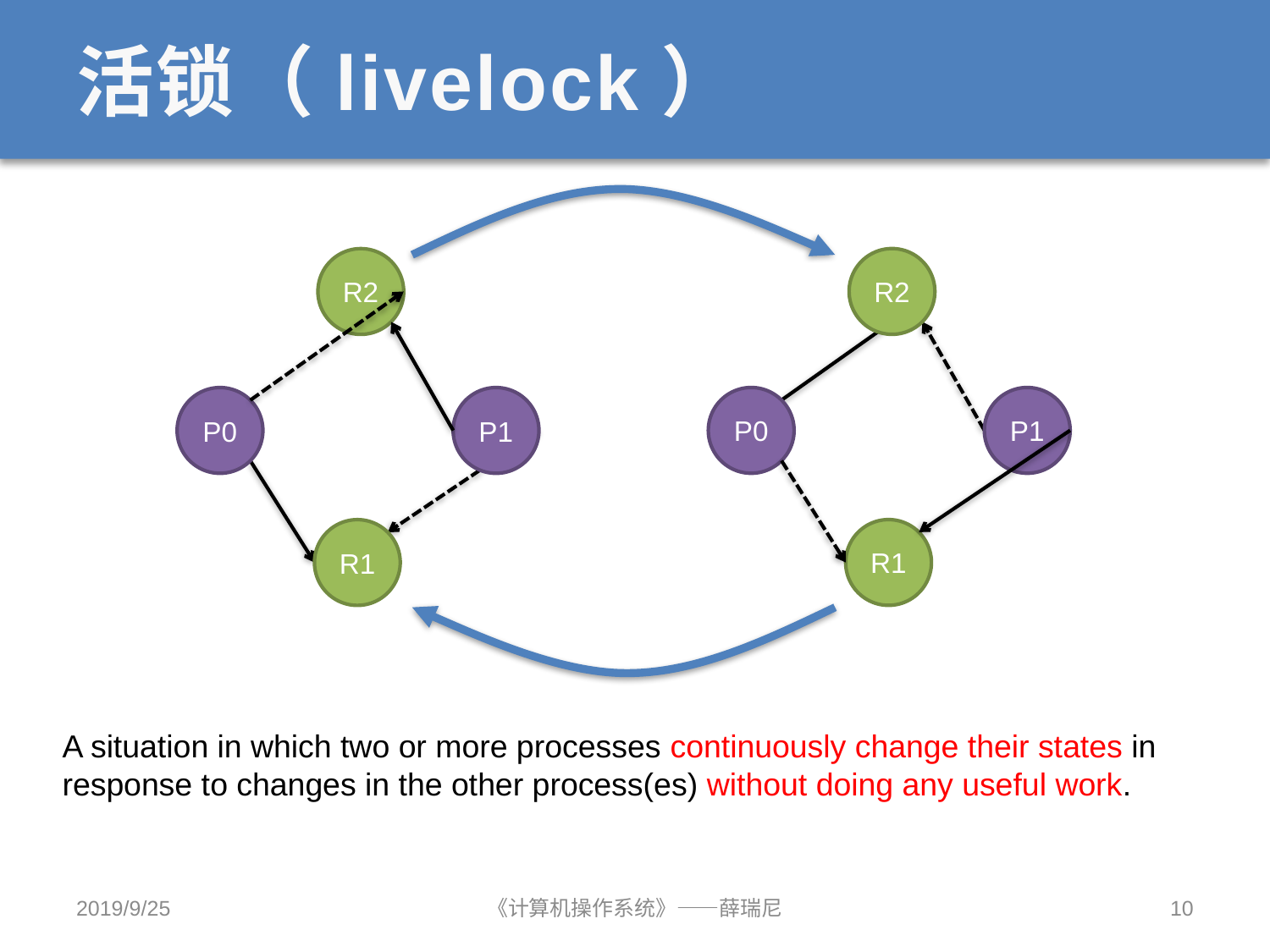

# 活锁（livelock）

R2
P0
P1
R1
R2
P0
P1
R1

A situation in which two or more processes continuously change their states in response to changes in the other process(es) without doing any useful work.
2019/9/25
《计算机操作系统》——薛瑞尼
10